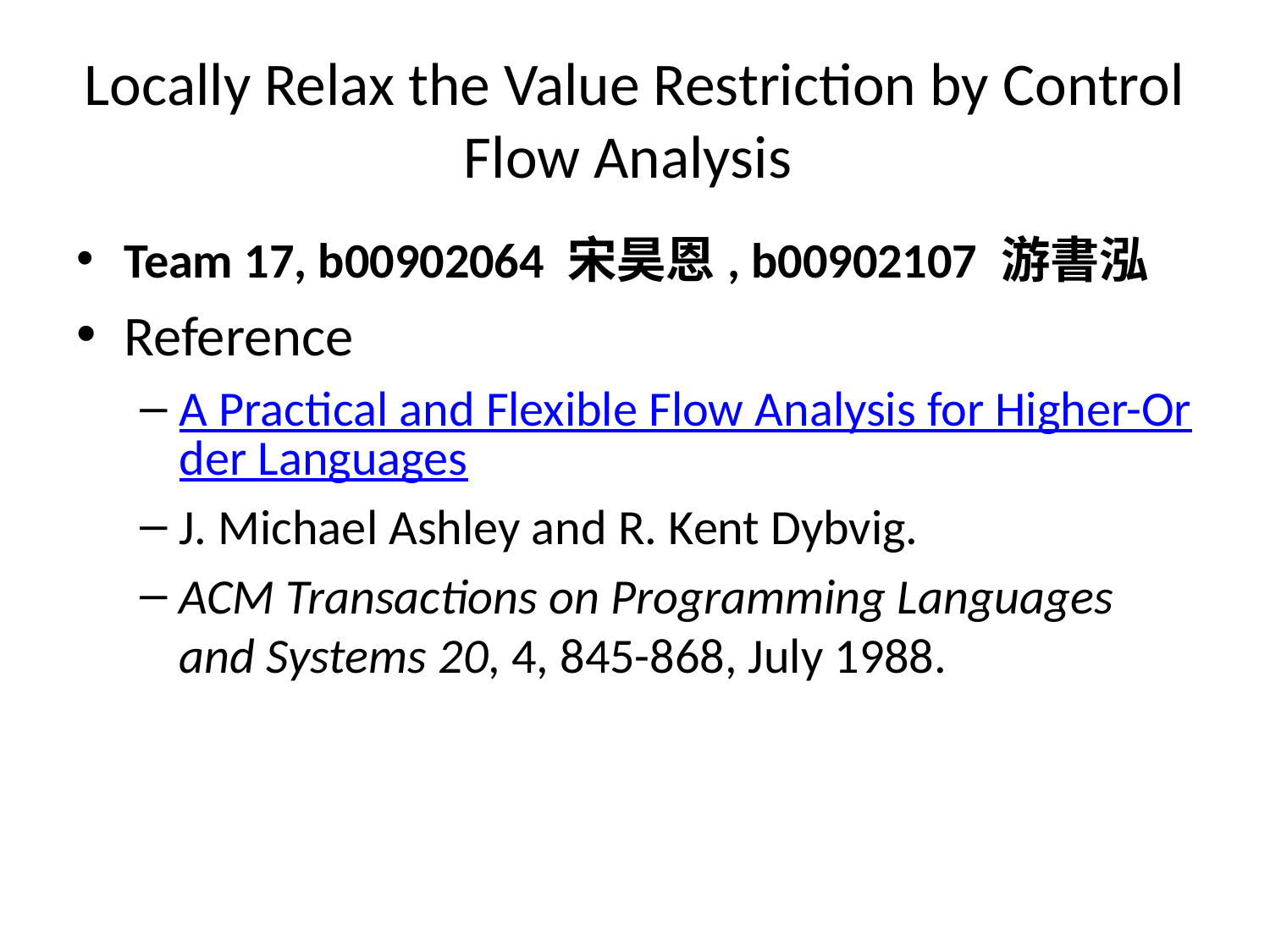

# Locally Relax the Value Restriction by Control Flow Analysis
Team 17, b00902064 宋昊恩, b00902107 游書泓
Reference
A Practical and Flexible Flow Analysis for Higher-Order Languages
J. Michael Ashley and R. Kent Dybvig.
ACM Transactions on Programming Languages and Systems 20, 4, 845-868, July 1988.